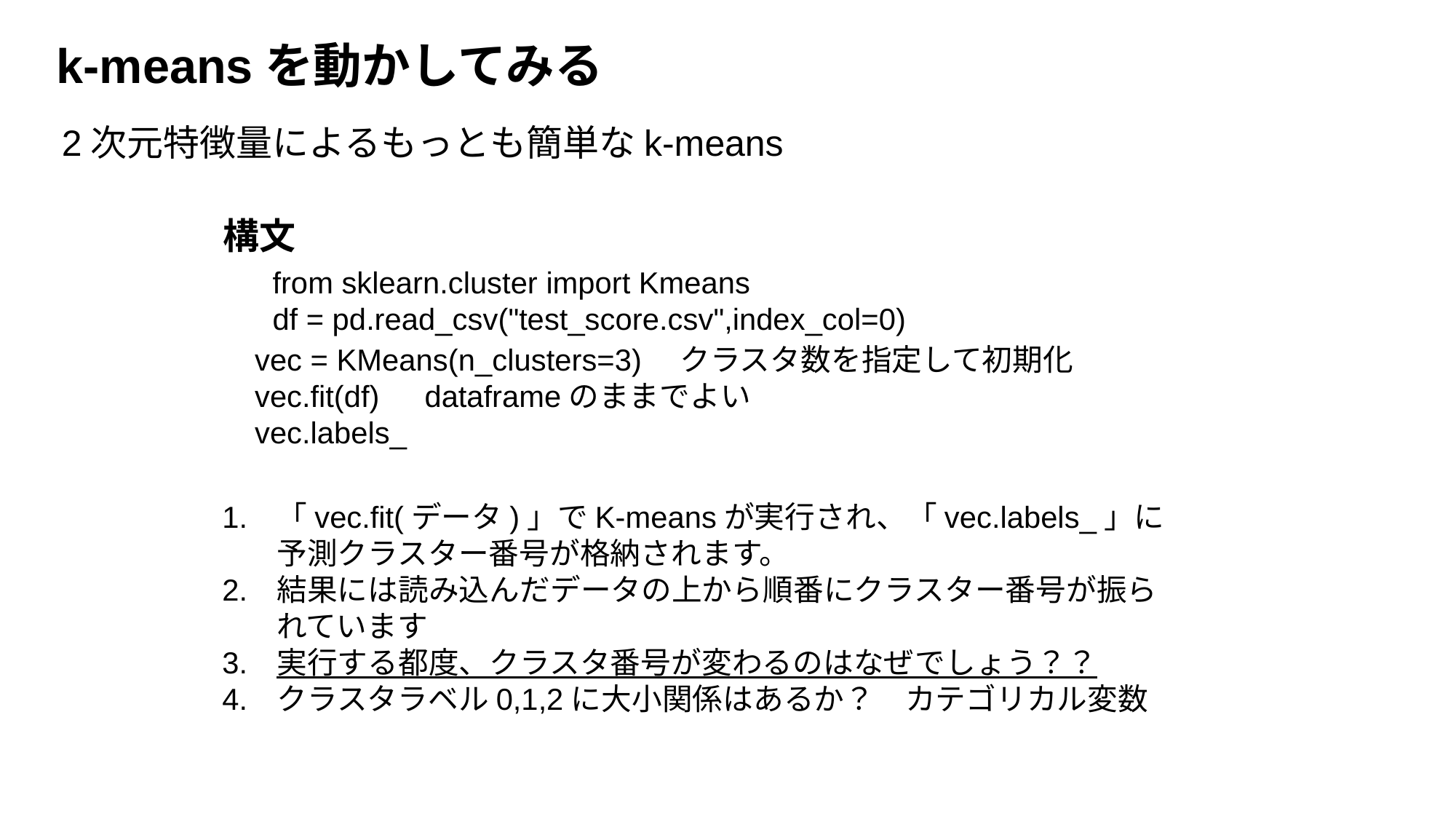

k-meansを動かしてみる
2次元特徴量によるもっとも簡単なk-means
構文
from sklearn.cluster import Kmeans
df = pd.read_csv("test_score.csv",index_col=0)
vec = KMeans(n_clusters=3)　クラスタ数を指定して初期化
vec.fit(df)　dataframeのままでよい
vec.labels_
「vec.fit(データ)」でK-meansが実行され、「vec.labels_」に予測クラスター番号が格納されます。
結果には読み込んだデータの上から順番にクラスター番号が振られています
実行する都度、クラスタ番号が変わるのはなぜでしょう？？
クラスタラベル0,1,2に大小関係はあるか？　カテゴリカル変数